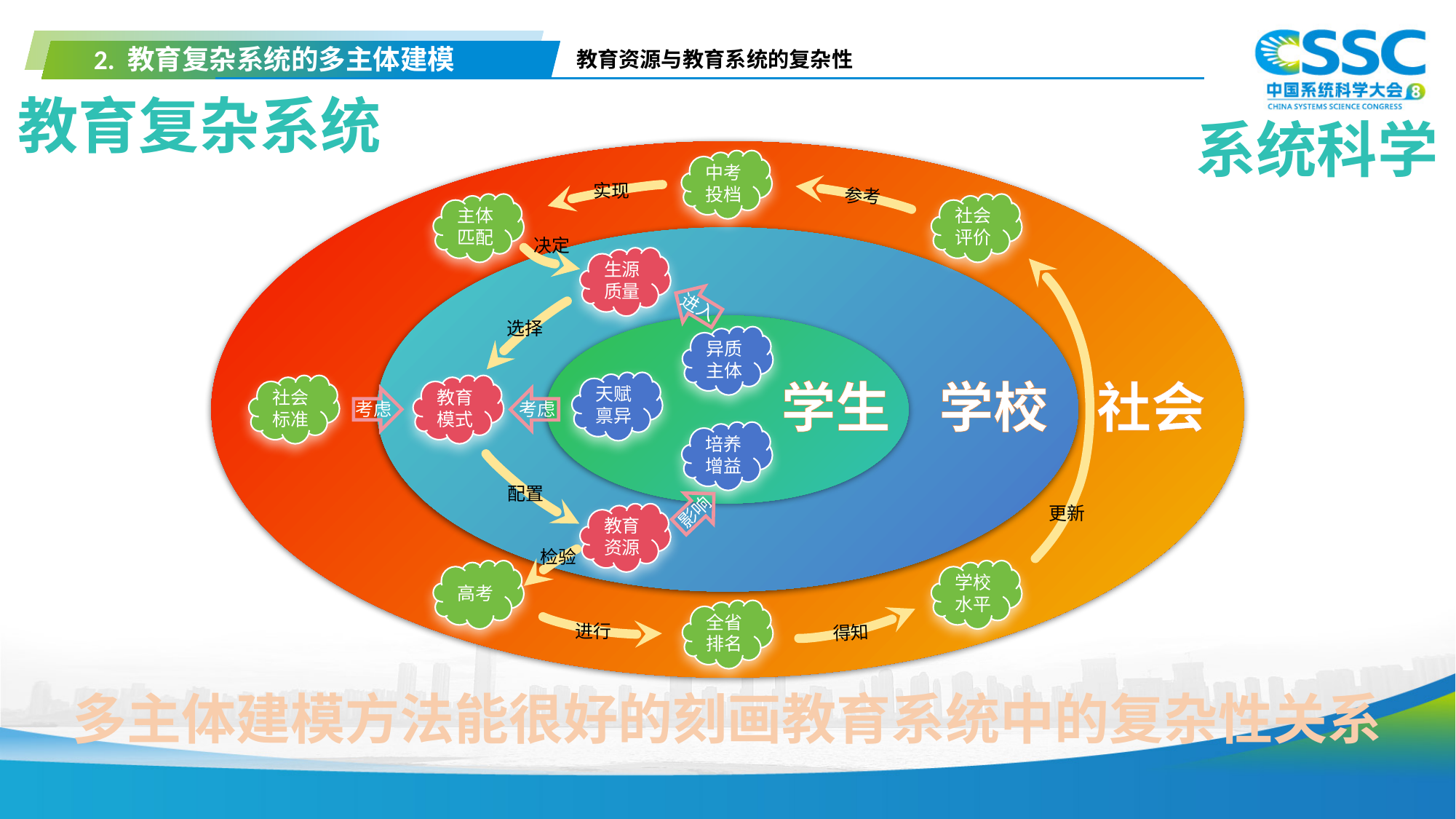

2. 教育复杂系统的多主体建模

教育资源与教育系统的复杂性
教育复杂系统
系统科学

中考投档

实现

参考
主体匹配
社会评价

决定
生源质量

更新

进入

选择

异质主体
学生
学校
社会
天赋禀异
社会标准
教育模式

考虑

考虑
培养增益

配置

影响
教育资源

检验
高考
学校水平

得知

进行
全省排名
多主体建模方法能很好的刻画教育系统中的复杂性关系